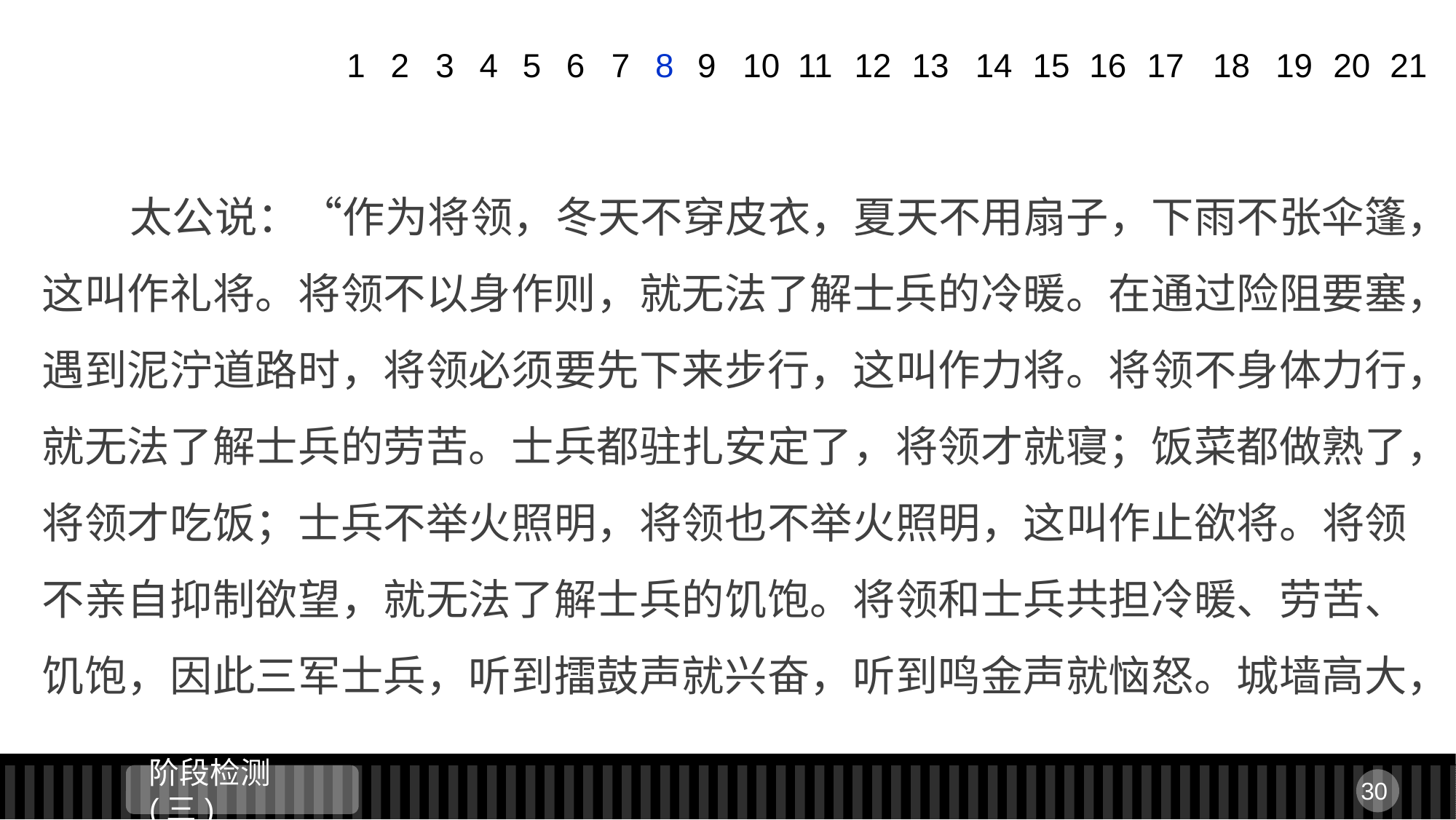

1
2
3
4
5
6
7
8
9
11
12
13
14
15
16
17
18
19
20
21
10
        太公说：“作为将领，冬天不穿皮衣，夏天不用扇子，下雨不张伞篷，这叫作礼将。将领不以身作则，就无法了解士兵的冷暖。在通过险阻要塞，遇到泥泞道路时，将领必须要先下来步行，这叫作力将。将领不身体力行，就无法了解士兵的劳苦。士兵都驻扎安定了，将领才就寝；饭菜都做熟了，将领才吃饭；士兵不举火照明，将领也不举火照明，这叫作止欲将。将领不亲自抑制欲望，就无法了解士兵的饥饱。将领和士兵共担冷暖、劳苦、饥饱，因此三军士兵，听到擂鼓声就兴奋，听到鸣金声就恼怒。城墙高大，